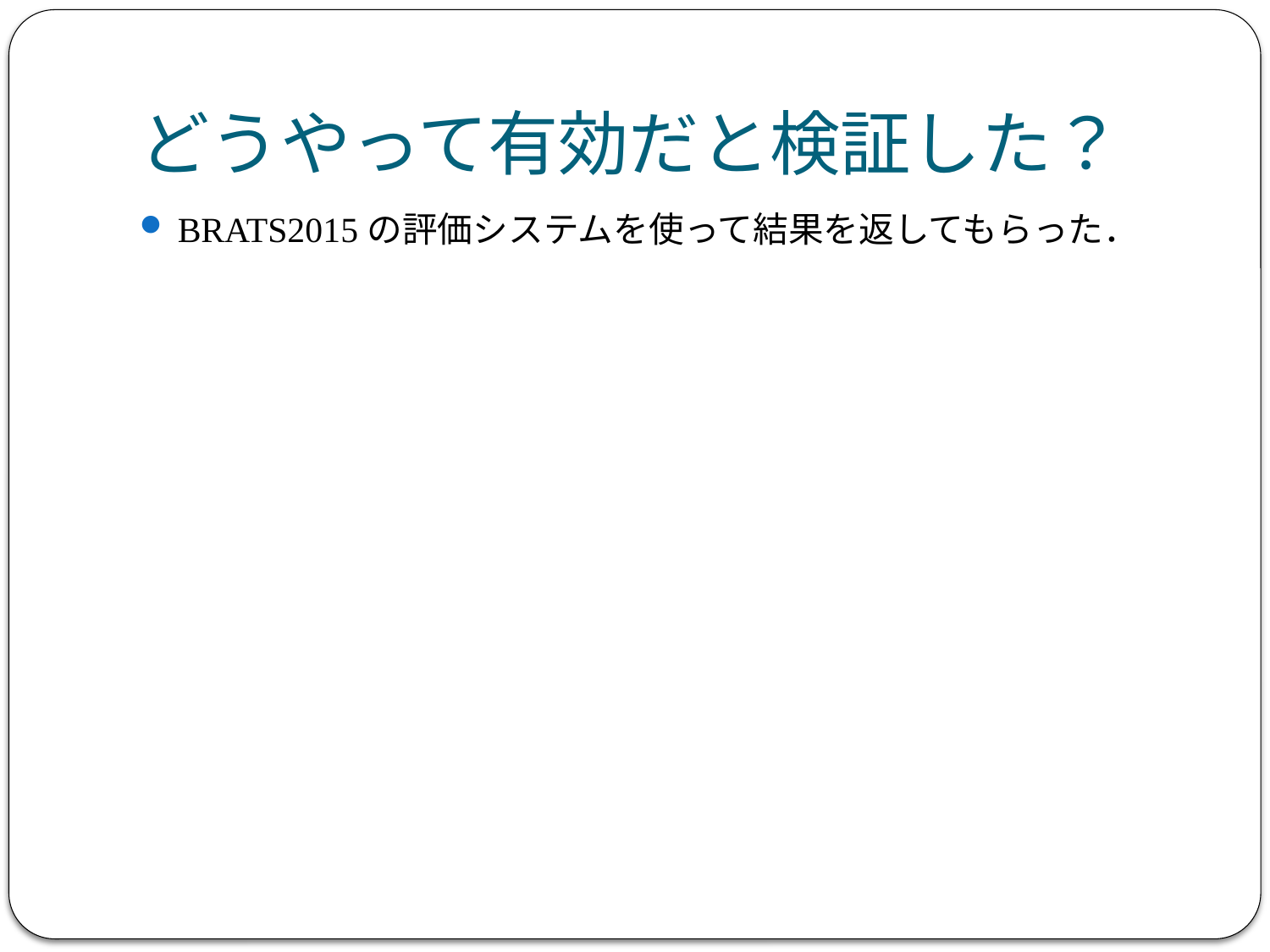

# どうやって有効だと検証した？
BRATS2015の評価システムを使って結果を返してもらった．